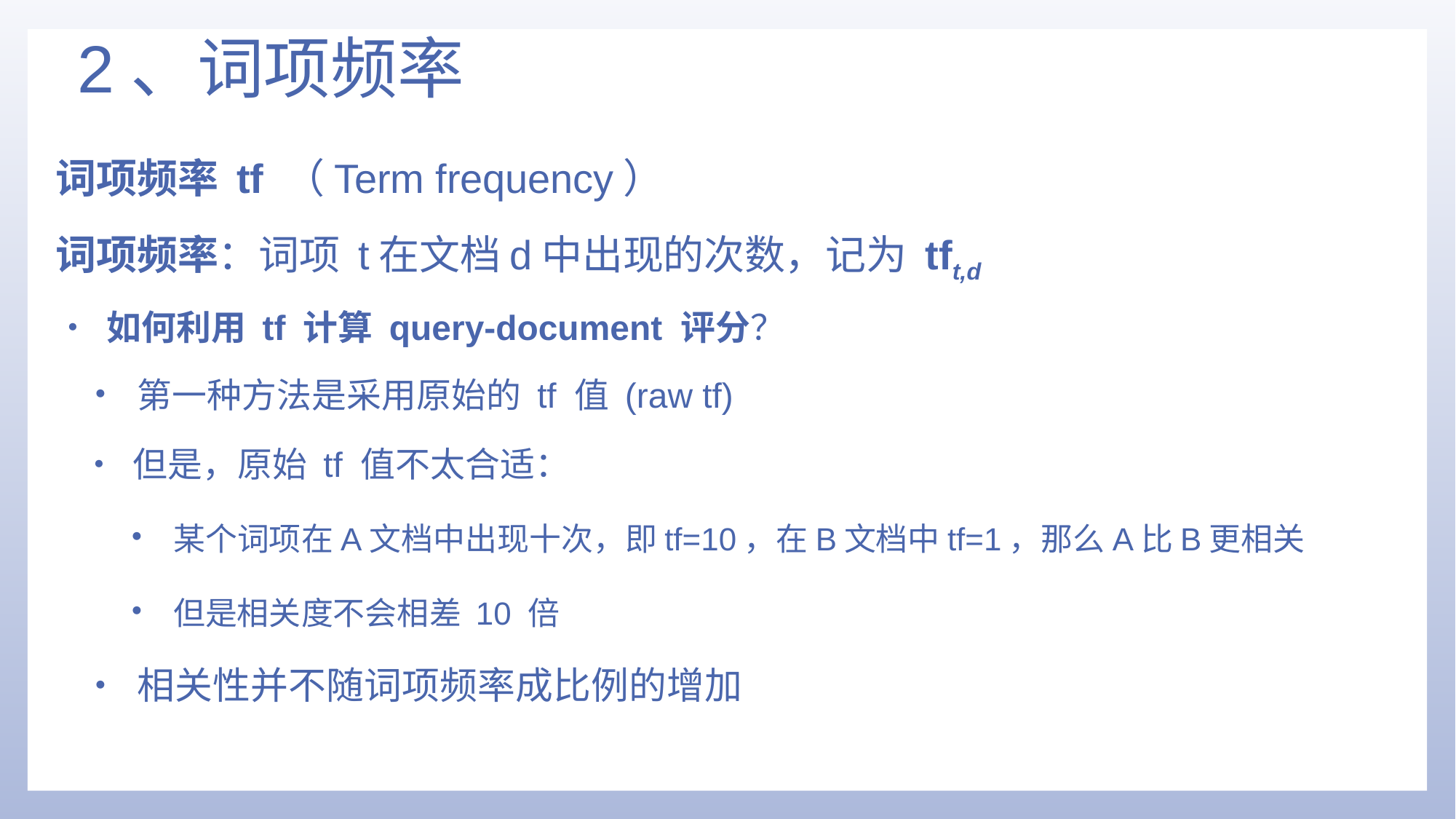

# 2、词项频率
词项频率 tf （Term frequency）
词项频率：词项 t在文档d中出现的次数，记为 tft,d
• 如何利用 tf 计算 query-document 评分？
• 第一种方法是采用原始的 tf 值 (raw tf)
• 但是，原始 tf 值不太合适：
• 某个词项在A文档中出现十次，即tf=10，在B文档中tf=1，那么A比B更相关
• 但是相关度不会相差 10 倍
• 相关性并不随词项频率成比例的增加